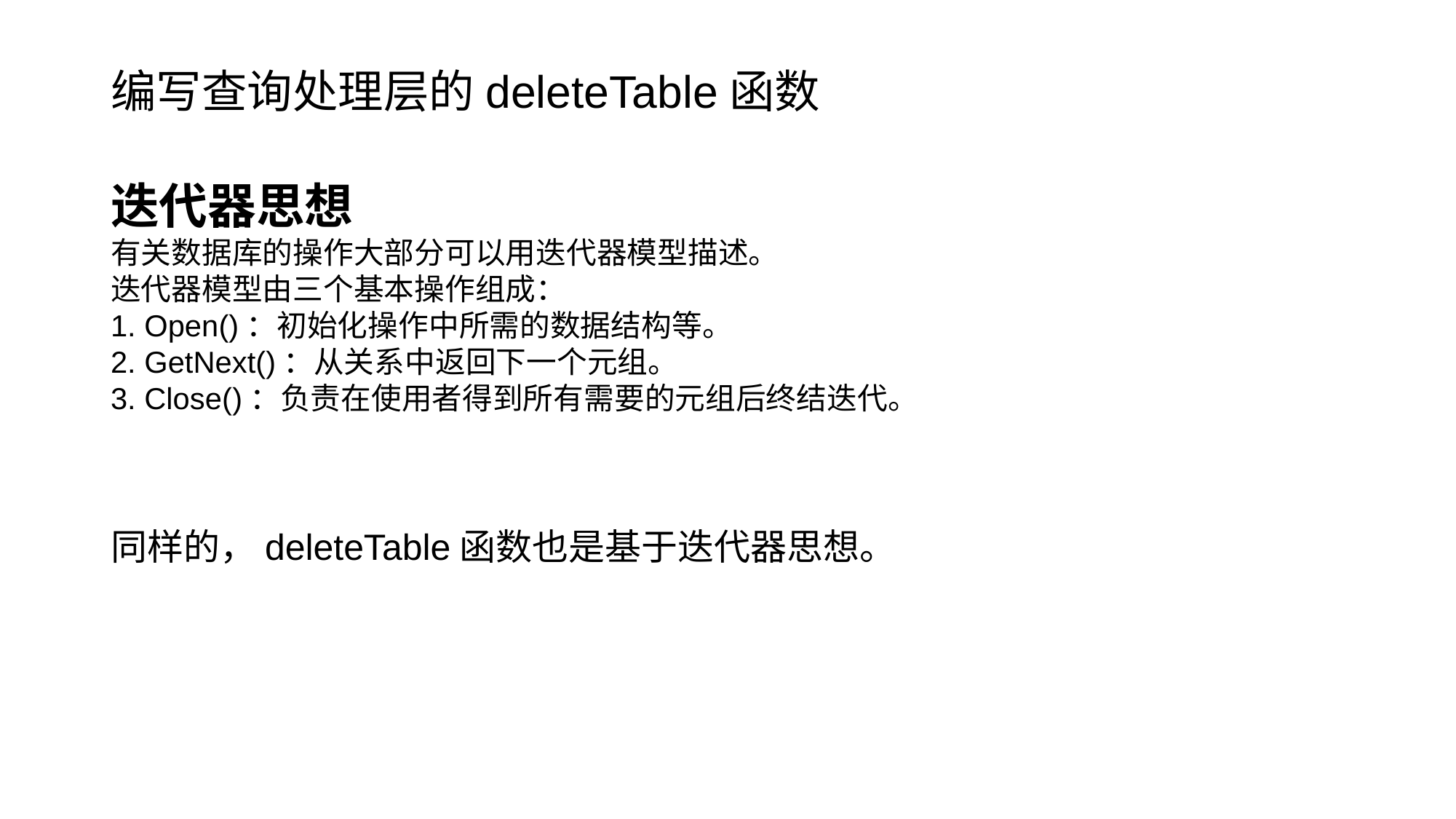

# 编写查询处理层的deleteTable函数
迭代器思想
有关数据库的操作大部分可以用迭代器模型描述。
迭代器模型由三个基本操作组成：
1. Open()：初始化操作中所需的数据结构等。
2. GetNext()：从关系中返回下一个元组。
3. Close()：负责在使用者得到所有需要的元组后终结迭代。

同样的，deleteTable函数也是基于迭代器思想。